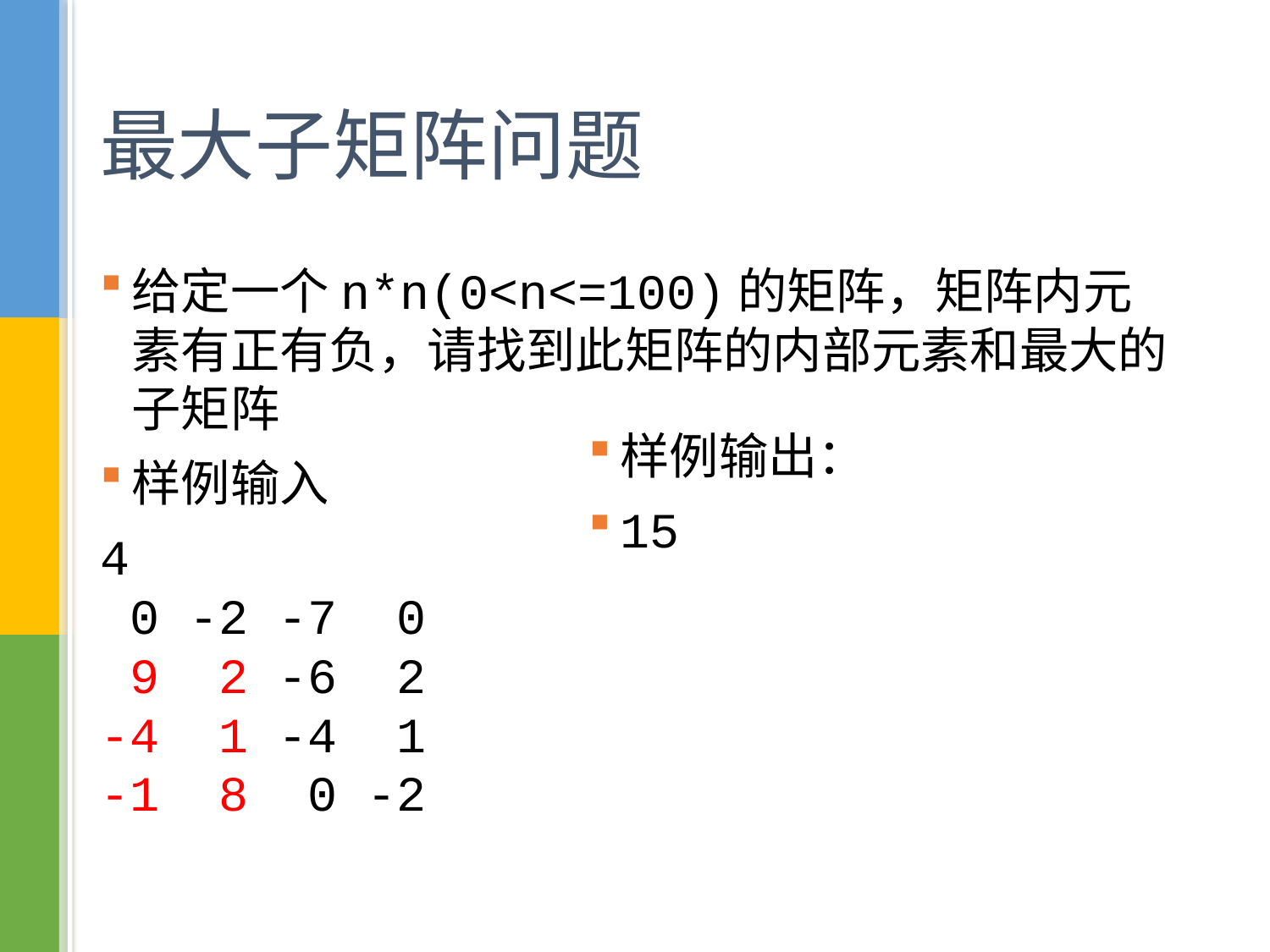

# 最大子矩阵问题
给定一个n*n(0<n<=100)的矩阵，矩阵内元素有正有负，请找到此矩阵的内部元素和最大的子矩阵
样例输入
4
 0 -2 -7  0 
 9  2 -6  2 
-4  1 -4  1 
-1  8  0 -2
样例输出：
15